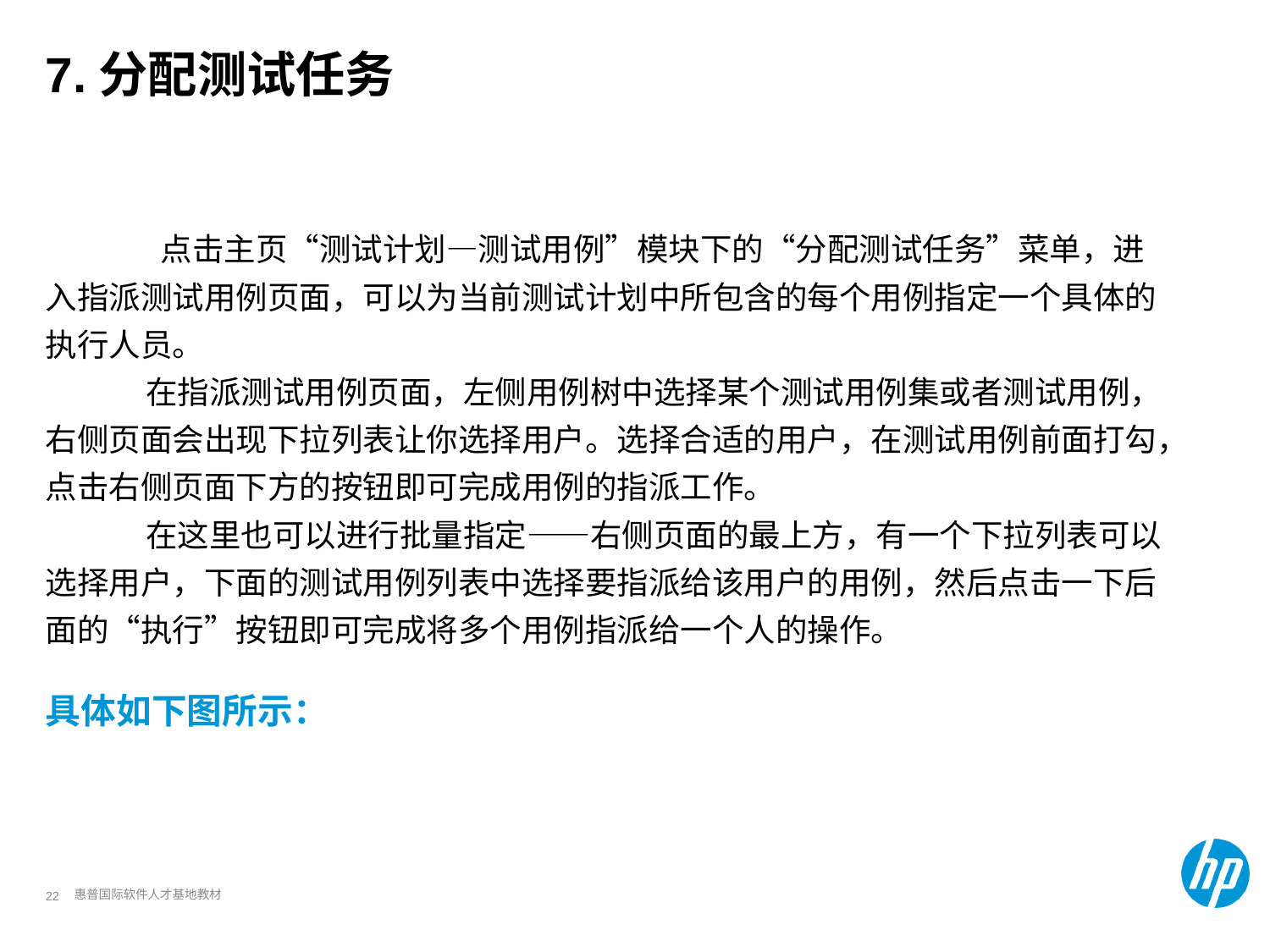

# 7.分配测试任务
 点击主页“测试计划—测试用例”模块下的“分配测试任务”菜单，进入指派测试用例页面，可以为当前测试计划中所包含的每个用例指定一个具体的执行人员。
在指派测试用例页面，左侧用例树中选择某个测试用例集或者测试用例，右侧页面会出现下拉列表让你选择用户。选择合适的用户，在测试用例前面打勾，点击右侧页面下方的按钮即可完成用例的指派工作。
在这里也可以进行批量指定——右侧页面的最上方，有一个下拉列表可以选择用户，下面的测试用例列表中选择要指派给该用户的用例，然后点击一下后面的“执行”按钮即可完成将多个用例指派给一个人的操作。

具体如下图所示：